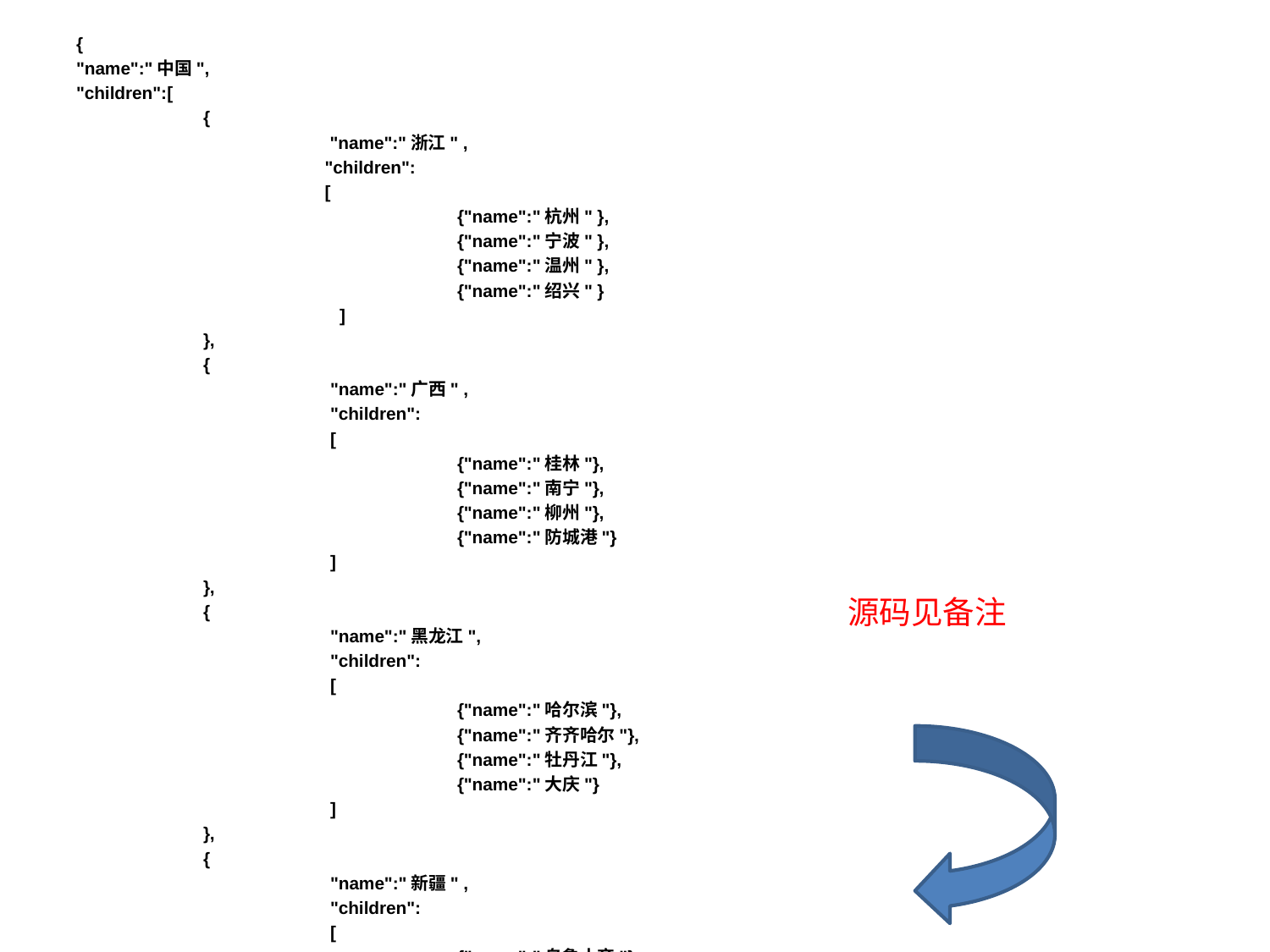

{
"name":"中国",
"children":[
	{
	                          "name":"浙江" ,
  	                         "children":
  	                         [
	  	  	{"name":"杭州" },
	  	  	{"name":"宁波" },
	  	  	{"name":"温州" },
	  	  	{"name":"绍兴" }
  	                            ]
  	},
	{
		"name":"广西" ,
		"children":
		[
			{"name":"桂林"},
			{"name":"南宁"},
			{"name":"柳州"},
			{"name":"防城港"}
		]
	},
	{
		"name":"黑龙江",
		"children":
		[
			{"name":"哈尔滨"},
			{"name":"齐齐哈尔"},
			{"name":"牡丹江"},
			{"name":"大庆"}
		]
	},
	{
		"name":"新疆" ,
		"children":
		[
			{"name":"乌鲁木齐"},
			{"name":"克拉玛依"},
			{"name":"吐鲁番"},
			{"name":"哈密"}
		]
	}
                       ]
}
源码见备注